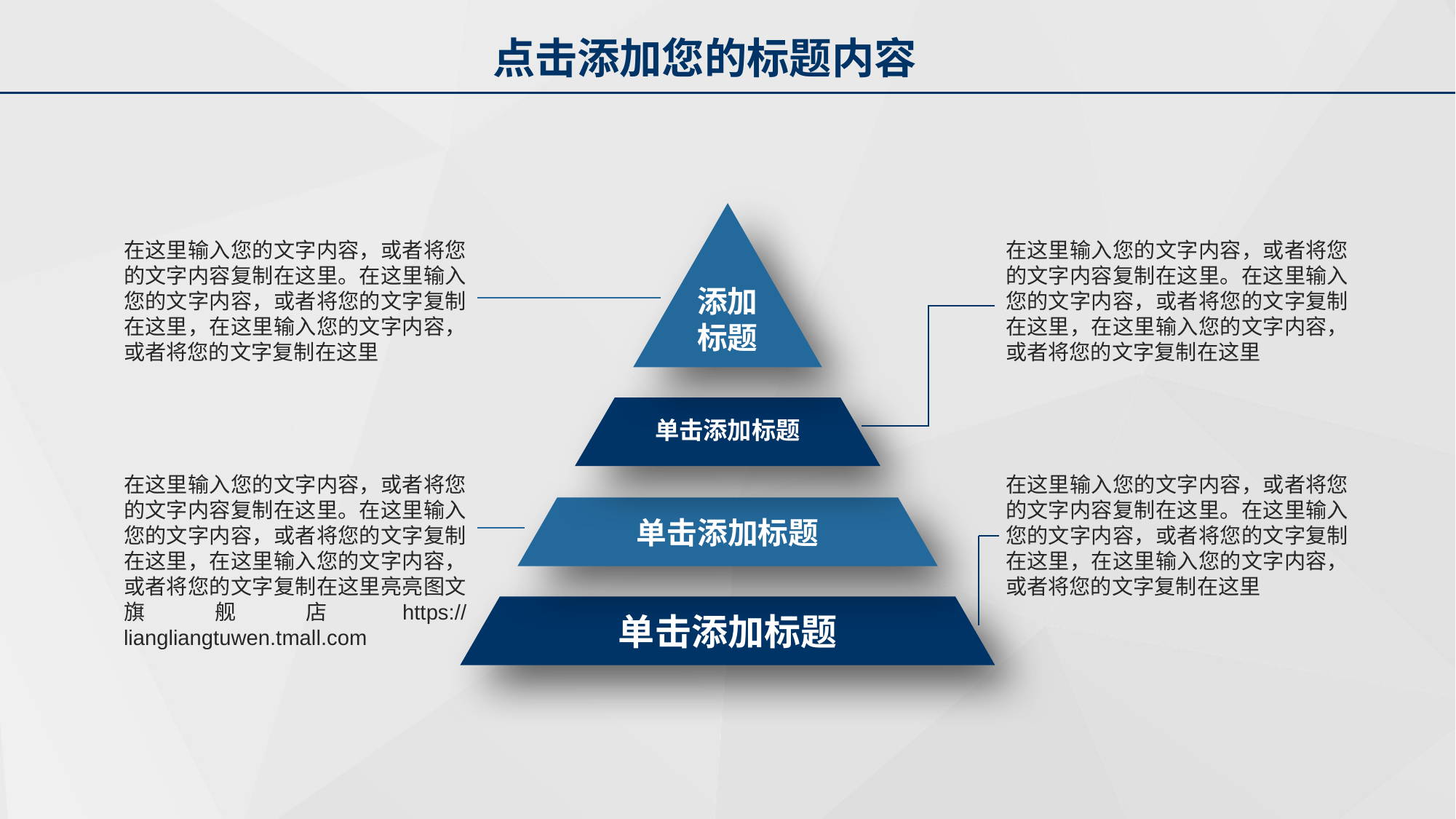

点击添加您的标题内容

在这里输入您的文字内容，或者将您的文字内容复制在这里。在这里输入您的文字内容，或者将您的文字复制在这里，在这里输入您的文字内容，或者将您的文字复制在这里
在这里输入您的文字内容，或者将您的文字内容复制在这里。在这里输入您的文字内容，或者将您的文字复制在这里，在这里输入您的文字内容，或者将您的文字复制在这里
添加
标题

单击添加标题
在这里输入您的文字内容，或者将您的文字内容复制在这里。在这里输入您的文字内容，或者将您的文字复制在这里，在这里输入您的文字内容，或者将您的文字复制在这里亮亮图文旗舰店https://liangliangtuwen.tmall.com
在这里输入您的文字内容，或者将您的文字内容复制在这里。在这里输入您的文字内容，或者将您的文字复制在这里，在这里输入您的文字内容，或者将您的文字复制在这里

单击添加标题

单击添加标题